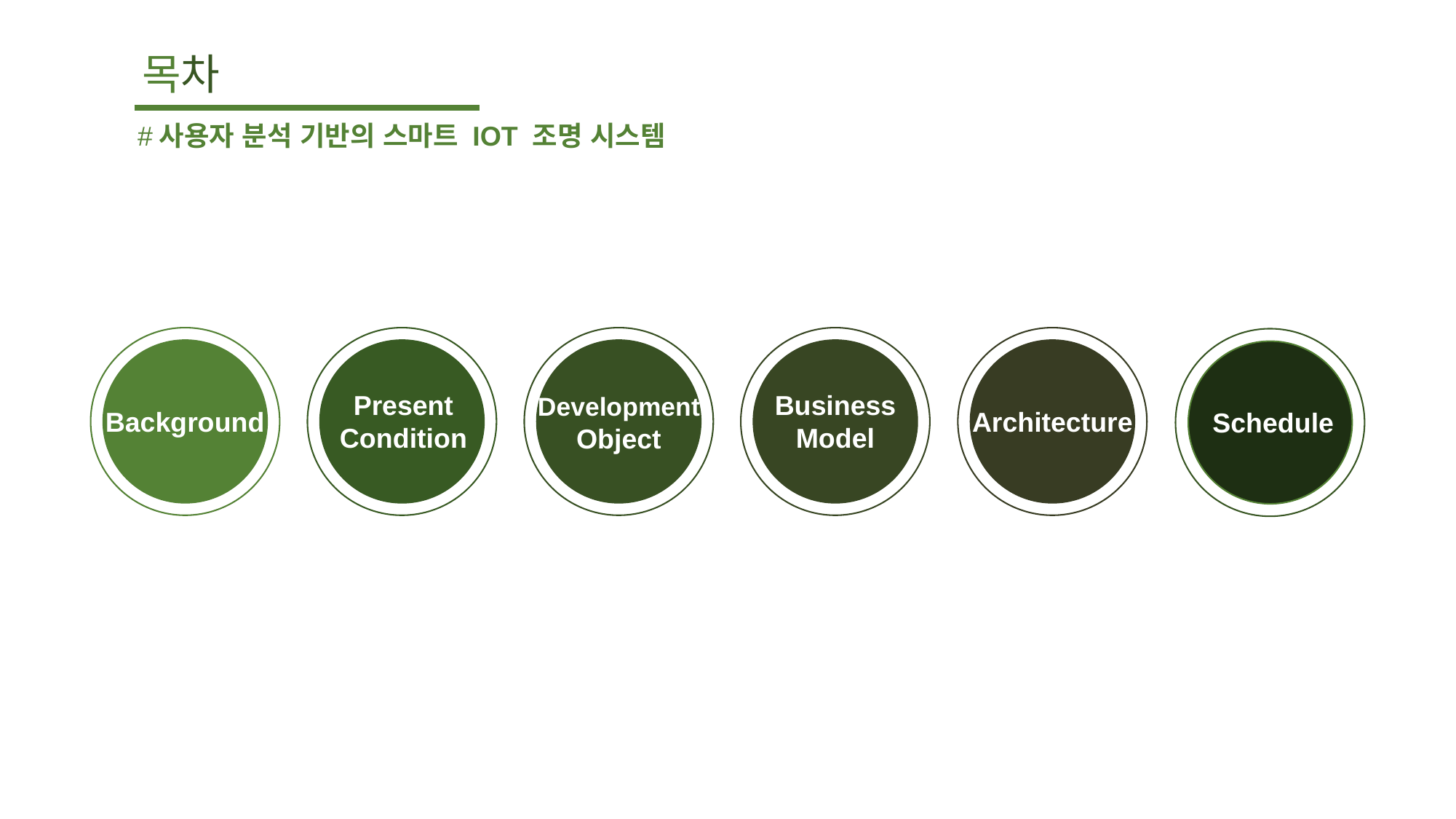

목차
#사용자 분석 기반의 스마트 IOT 조명 시스템

Present
Condition
Business
Model
Development
Object
Background
Architecture

Schedule